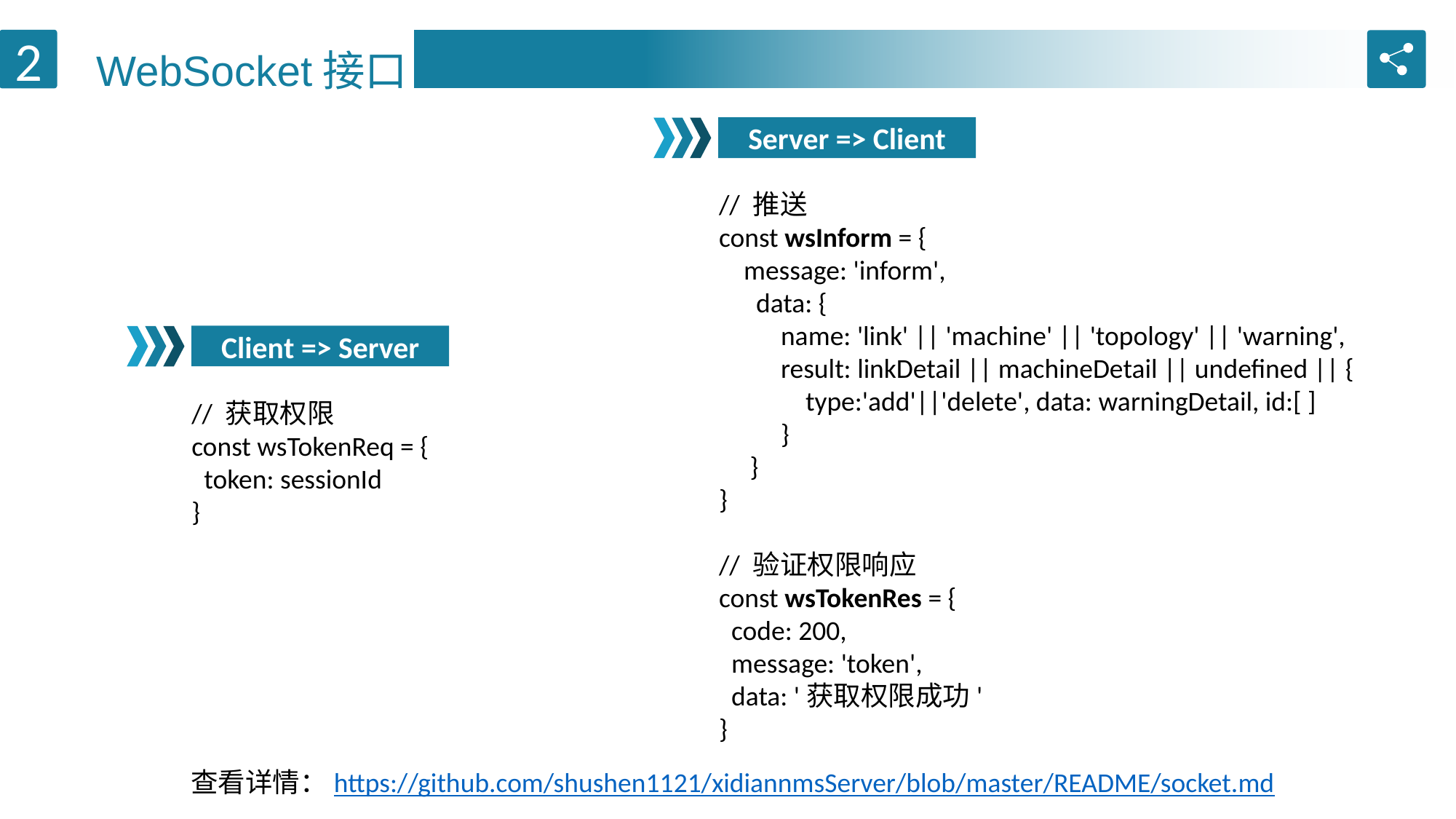

WebSocket接口
2

Server => Client

// 推送
const wsInform = {
    message: 'inform',
      data: {
          name: 'link' || 'machine' || 'topology' || 'warning',
          result: linkDetail || machineDetail || undefined || {
              type:'add'||'delete', data: warningDetail, id:[ ]
          }
     }
}

// 验证权限响应
const wsTokenRes = {
  code: 200,
  message: 'token',
  data: '获取权限成功'
}
Server => Client

Client => Server

// 获取权限
const wsTokenReq = {
  token: sessionId
}
Client => Server

查看详情：https://github.com/shushen1121/xidiannmsServer/blob/master/README/socket.md